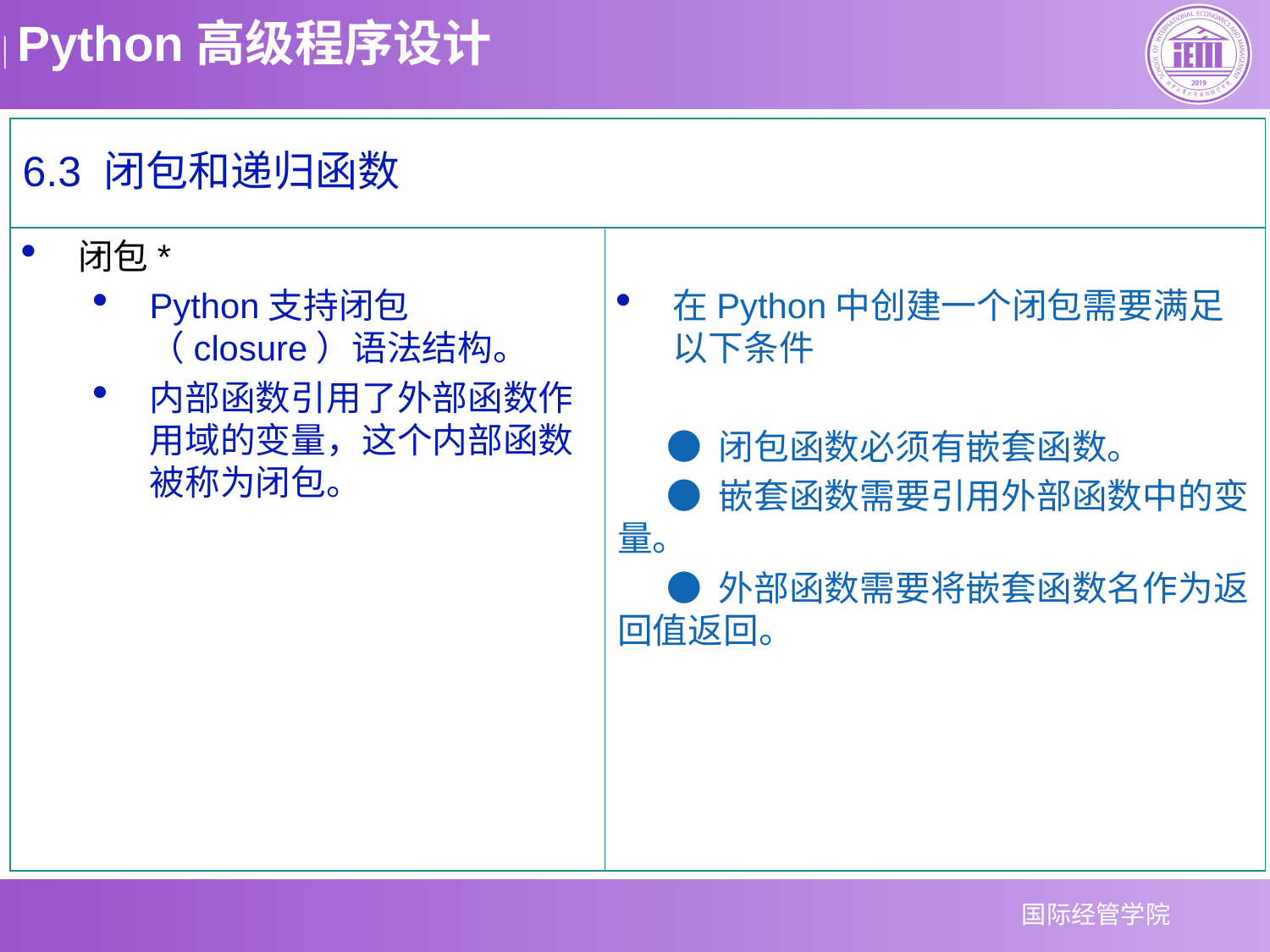

6.3 闭包和递归函数
闭包*
Python支持闭包（closure）语法结构。
内部函数引用了外部函数作用域的变量，这个内部函数被称为闭包。

在Python中创建一个闭包需要满足以下条件

● 闭包函数必须有嵌套函数。
● 嵌套函数需要引用外部函数中的变量。
● 外部函数需要将嵌套函数名作为返回值返回。